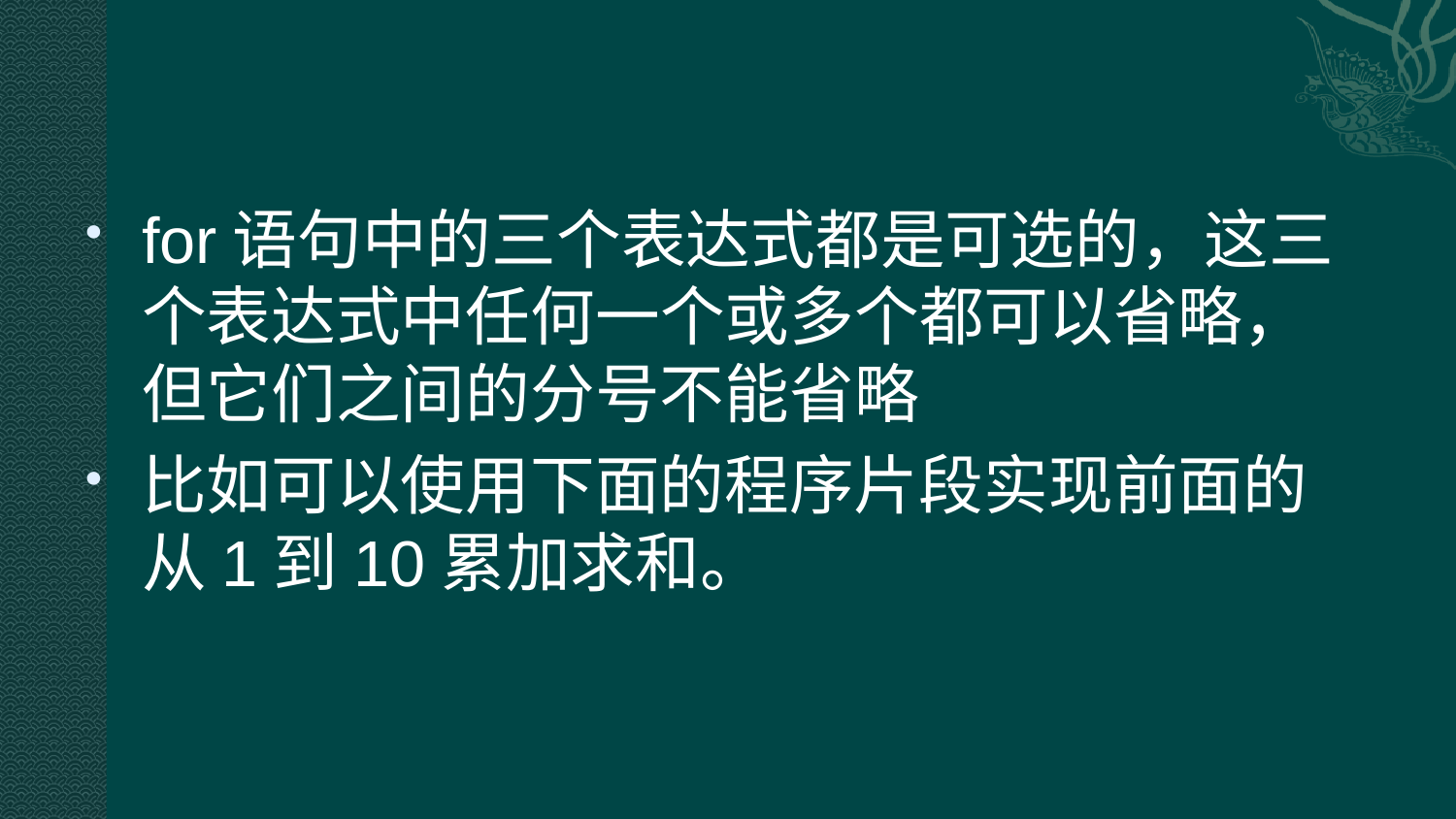

#
for语句中的三个表达式都是可选的，这三个表达式中任何一个或多个都可以省略，但它们之间的分号不能省略
比如可以使用下面的程序片段实现前面的从1到10累加求和。